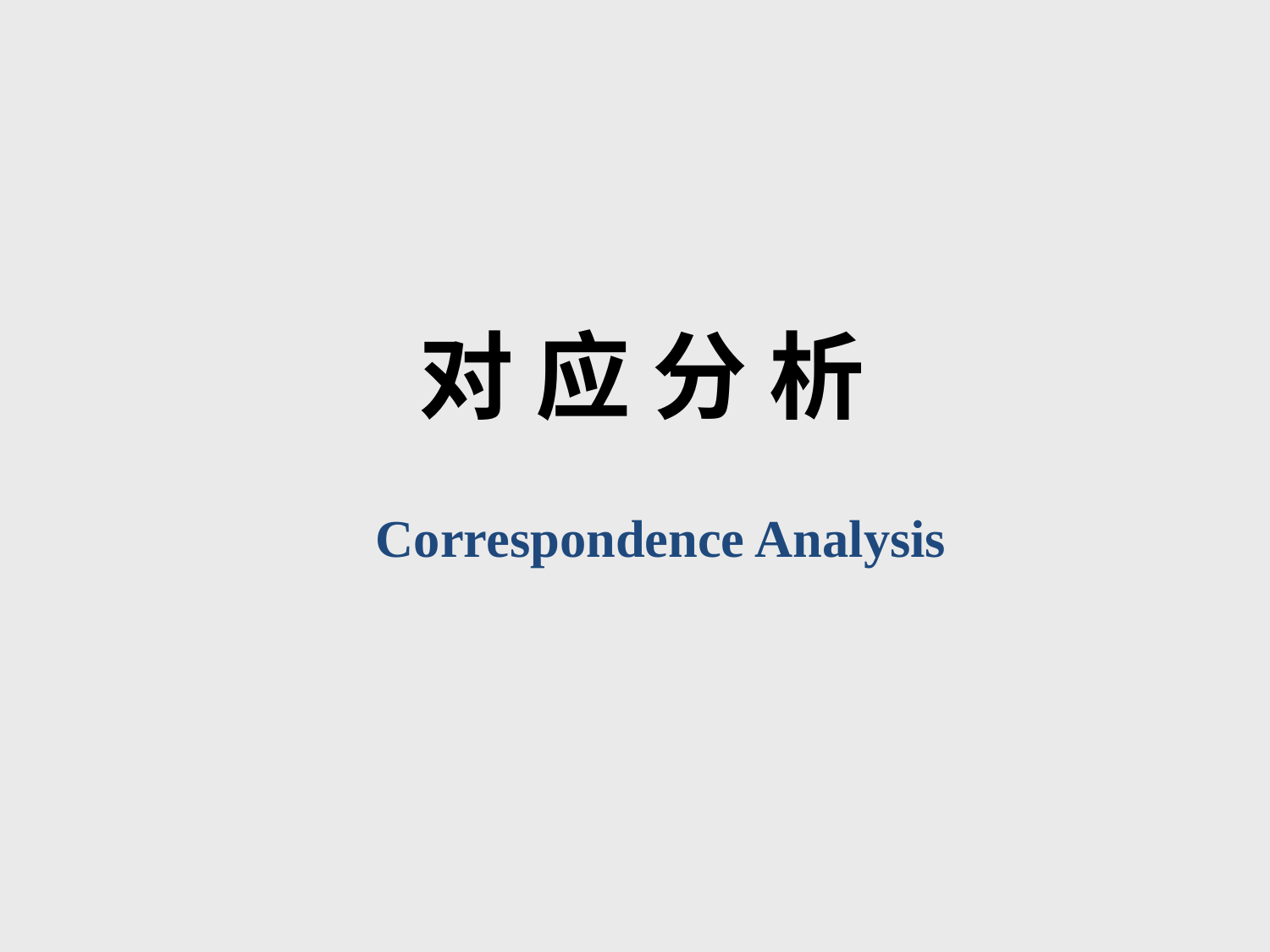

# 对 应 分 析
Correspondence Analysis